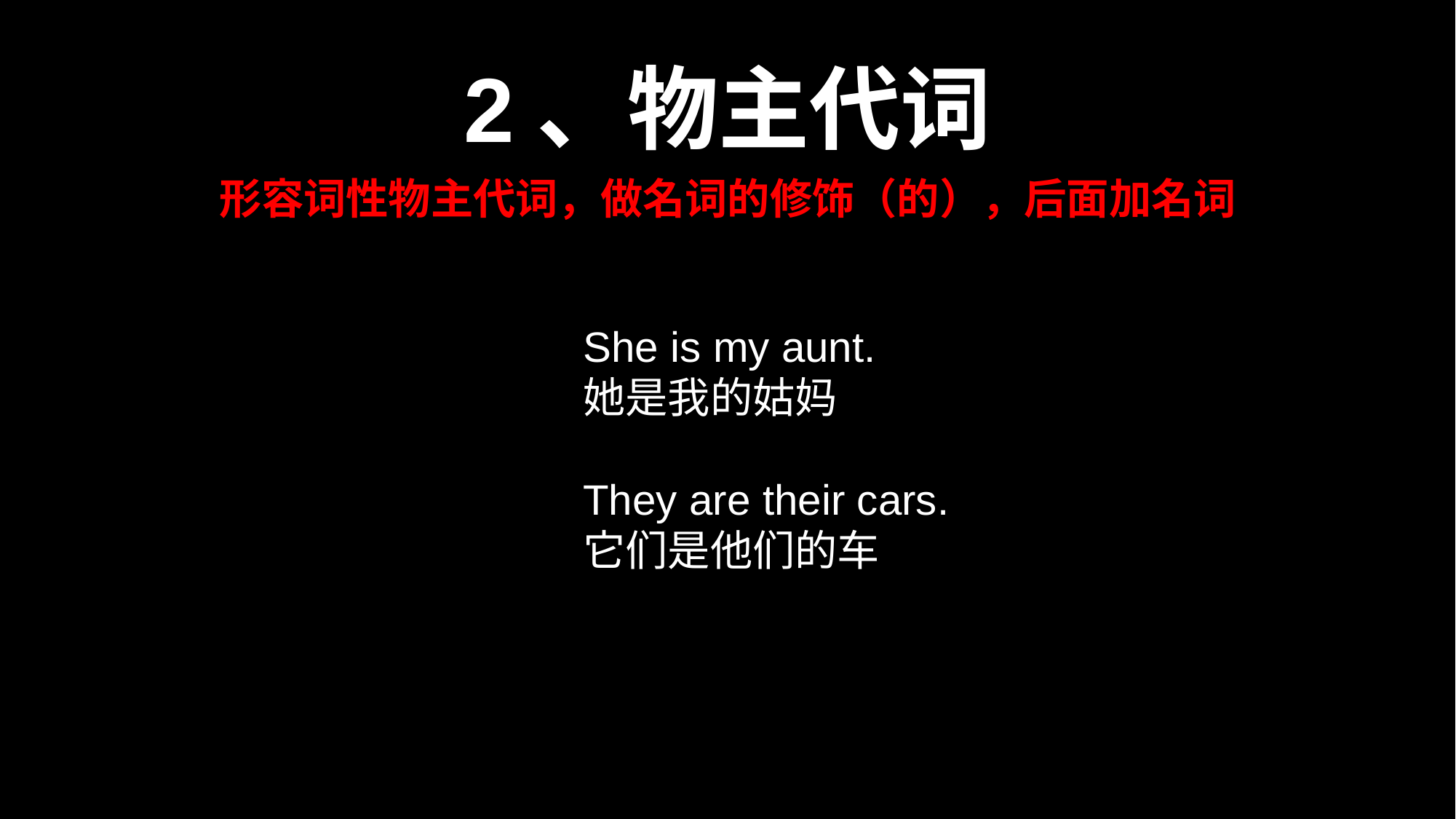

2、物主代词
形容词性物主代词，做名词的修饰（的），后面加名词
She is my aunt.
她是我的姑妈

They are their cars.
它们是他们的车